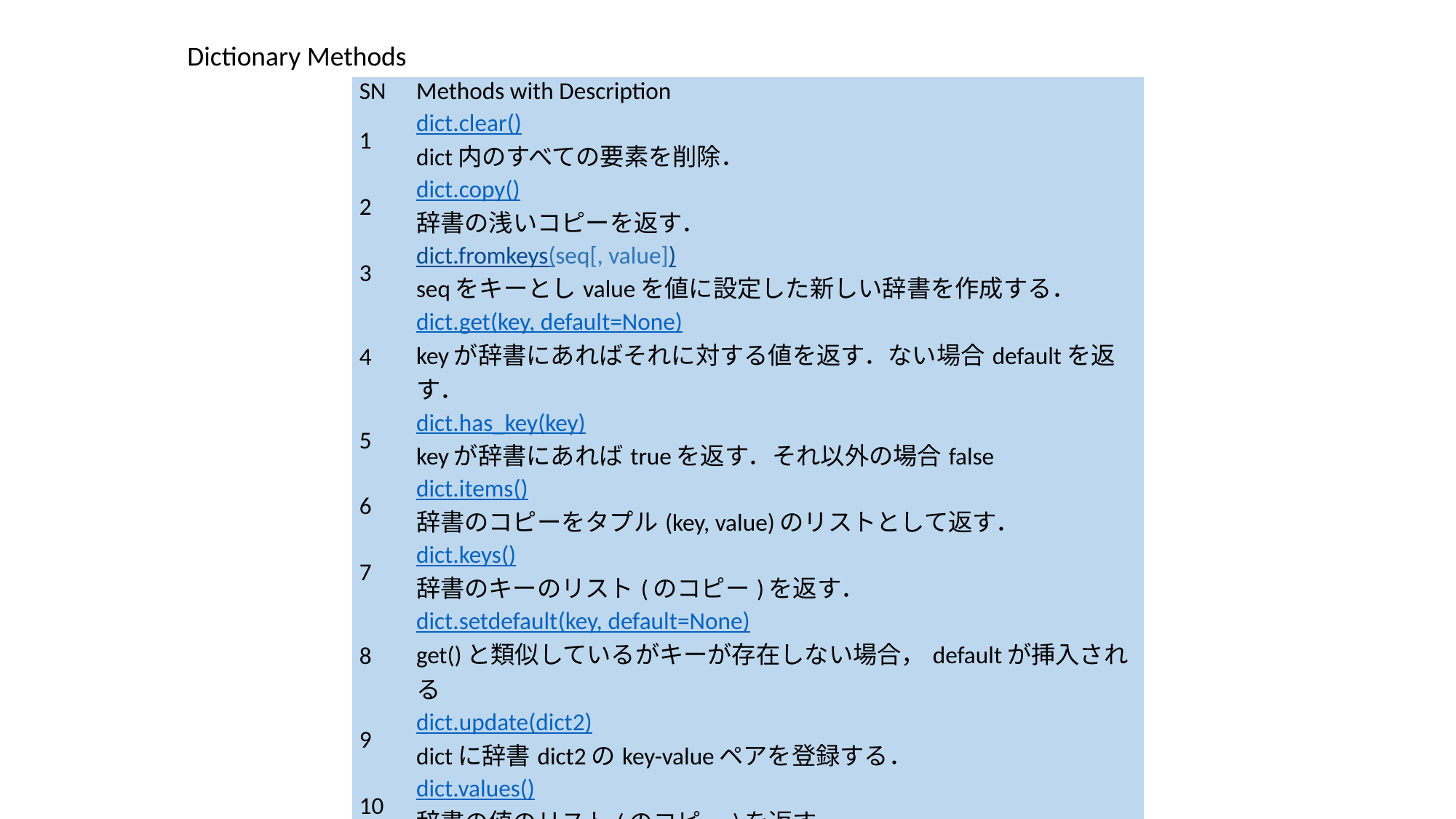

Dictionary Methods
| SN | Methods with Description |
| --- | --- |
| 1 | dict.clear() dict内のすべての要素を削除． |
| 2 | dict.copy() 辞書の浅いコピーを返す． |
| 3 | dict.fromkeys(seq[, value]) seqをキーとしvalueを値に設定した新しい辞書を作成する． |
| 4 | dict.get(key, default=None) keyが辞書にあればそれに対する値を返す．ない場合defaultを返す． |
| 5 | dict.has\_key(key) keyが辞書にあればtrueを返す．それ以外の場合false |
| 6 | dict.items() 辞書のコピーをタプル(key, value)のリストとして返す． |
| 7 | dict.keys() 辞書のキーのリスト(のコピー)を返す． |
| 8 | dict.setdefault(key, default=None) get()と類似しているがキーが存在しない場合，defaultが挿入される |
| 9 | dict.update(dict2) dictに辞書dict2のkey-valueペアを登録する． |
| 10 | dict.values() 辞書の値のリスト(のコピー)を返す． |